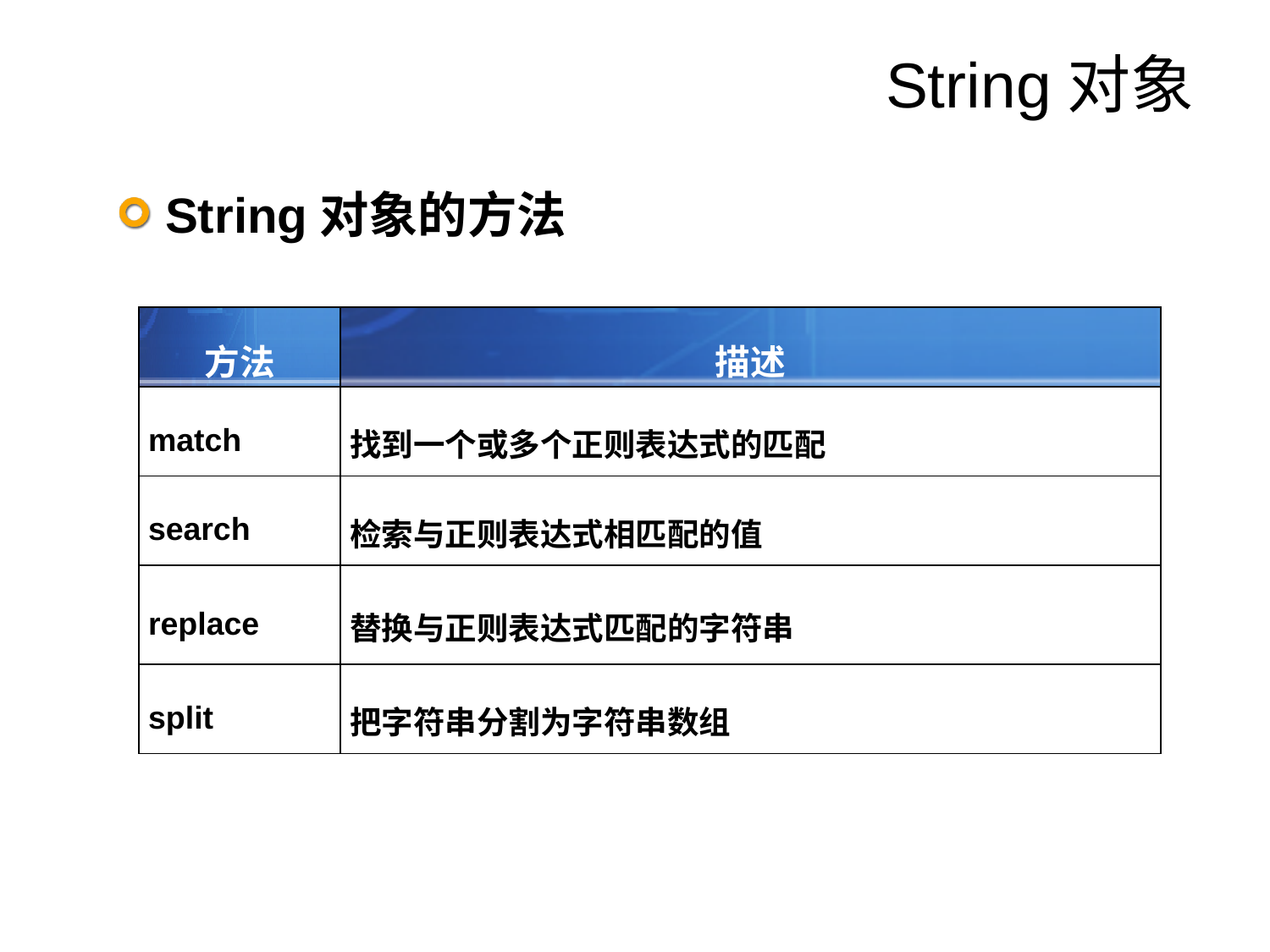

# String对象
String对象的方法
| 方法 | 描述 |
| --- | --- |
| match | 找到一个或多个正则表达式的匹配 |
| search | 检索与正则表达式相匹配的值 |
| replace | 替换与正则表达式匹配的字符串 |
| split | 把字符串分割为字符串数组 |